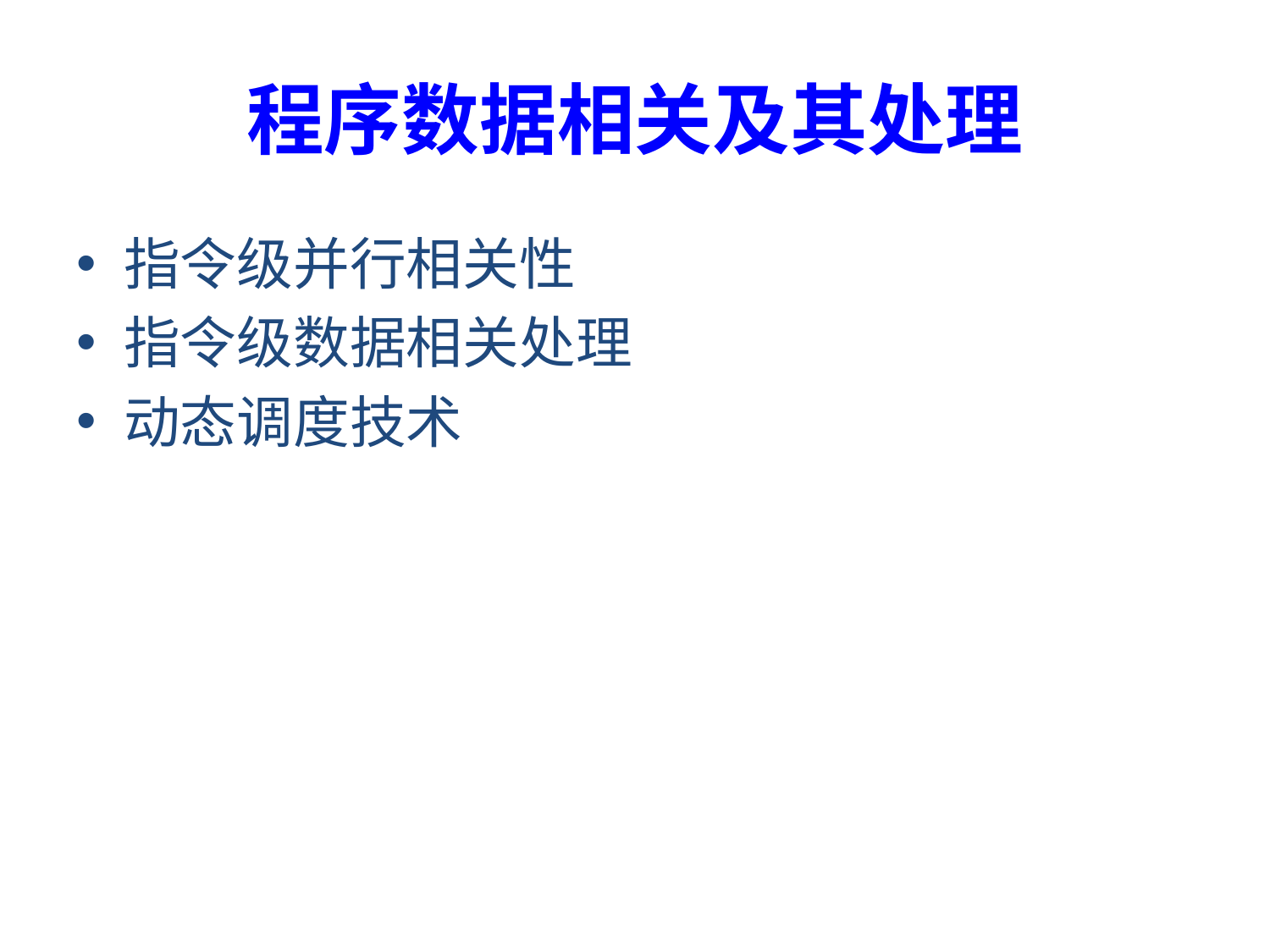

# 程序数据相关及其处理
指令级并行相关性
指令级数据相关处理
动态调度技术